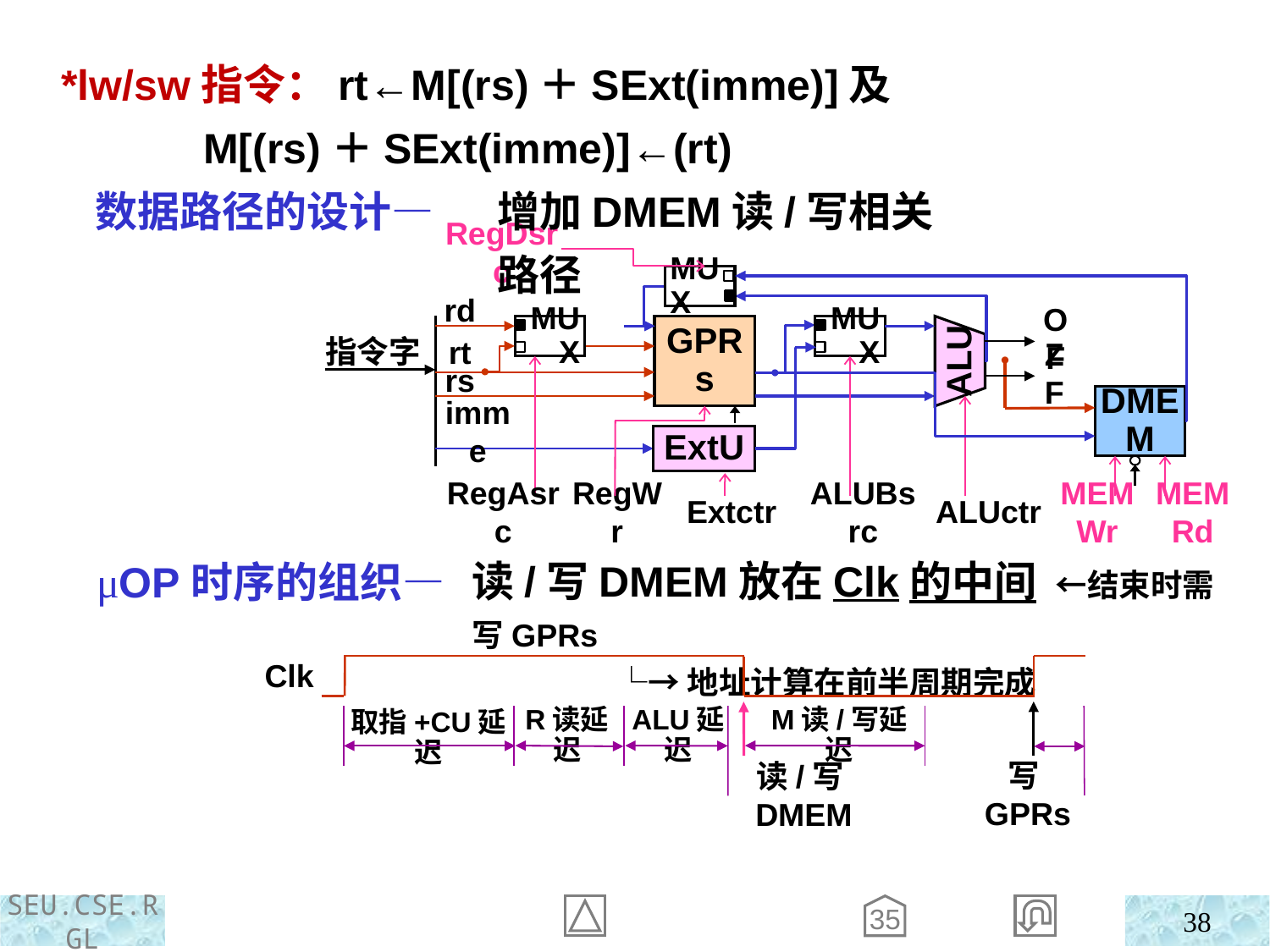

*lw/sw指令：rt←M[(rs)＋SExt(imme)]及
              M[(rs)＋SExt(imme)]←(rt)
     数据路径的设计—

     μOP时序的组织—
增加DMEM读/写相关路径
RegDsrc
MUX

rd
rt
rs
MUX
GPRs
MUX

OF
ALU
指令字

ZF
DMEM
imme
ExtU

RegAsrc
RegWr
Extctr
ALUBsrc
ALUctr
MEMWr
MEMRd
读/写DMEM放在Clk的中间  ←结束时需写GPRs
                    └→地址计算在前半周期完成
Clk
R读延迟
ALU延迟
M读/写延迟
取指+CU延迟
写GPRs
读/写DMEM

35
38